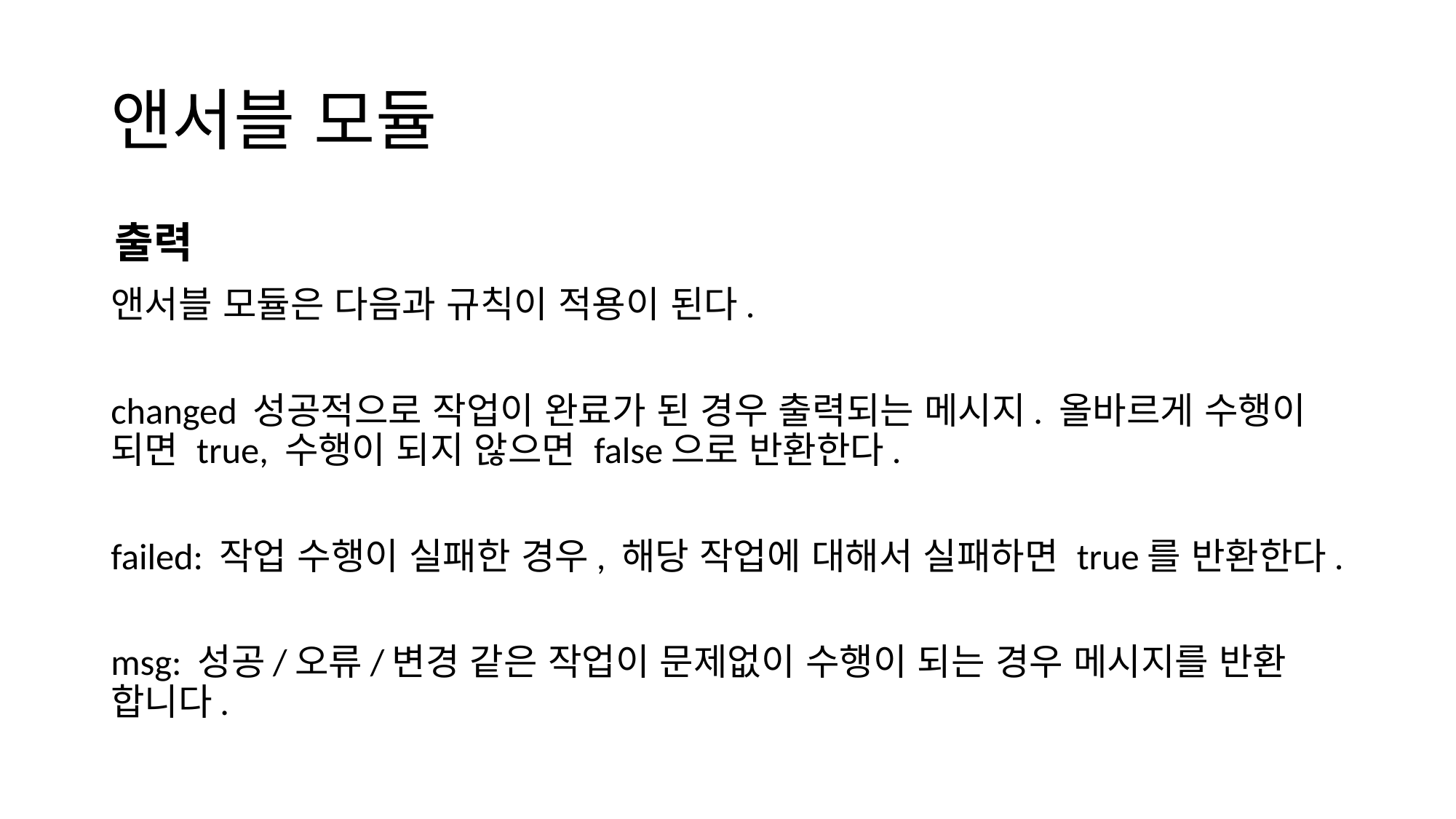

# 앤서블 모듈
출력
앤서블 모듈은 다음과 규칙이 적용이 된다.

changed 성공적으로 작업이 완료가 된 경우 출력되는 메시지. 올바르게 수행이 되면 true, 수행이 되지 않으면 false으로 반환한다.

failed: 작업 수행이 실패한 경우, 해당 작업에 대해서 실패하면 true를 반환한다.

msg: 성공/오류/변경 같은 작업이 문제없이 수행이 되는 경우 메시지를 반환 합니다.